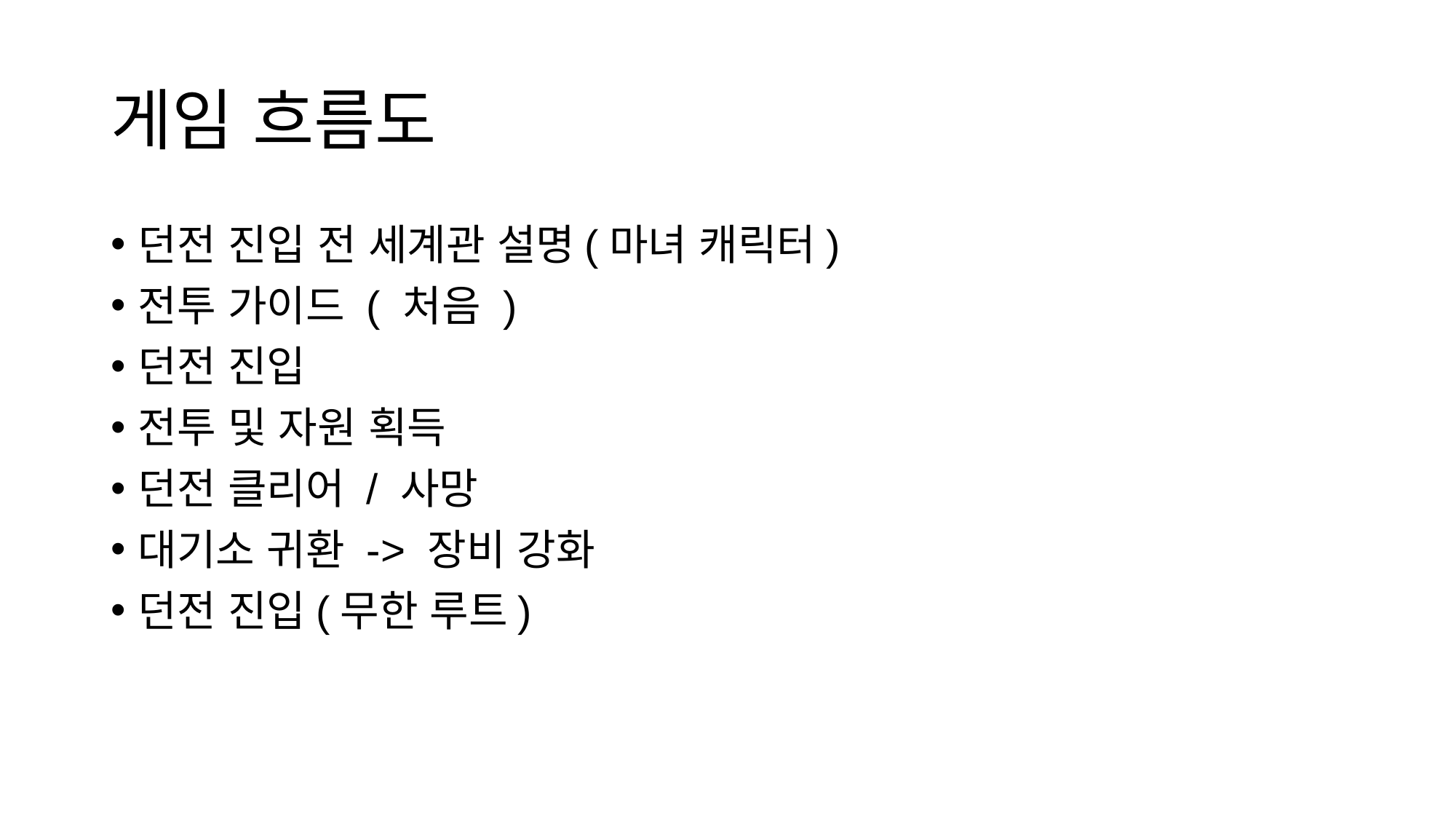

# 게임 흐름도
던전 진입 전 세계관 설명(마녀 캐릭터)
전투 가이드 ( 처음 )
던전 진입
전투 및 자원 획득
던전 클리어 / 사망
대기소 귀환 -> 장비 강화
던전 진입(무한 루트)